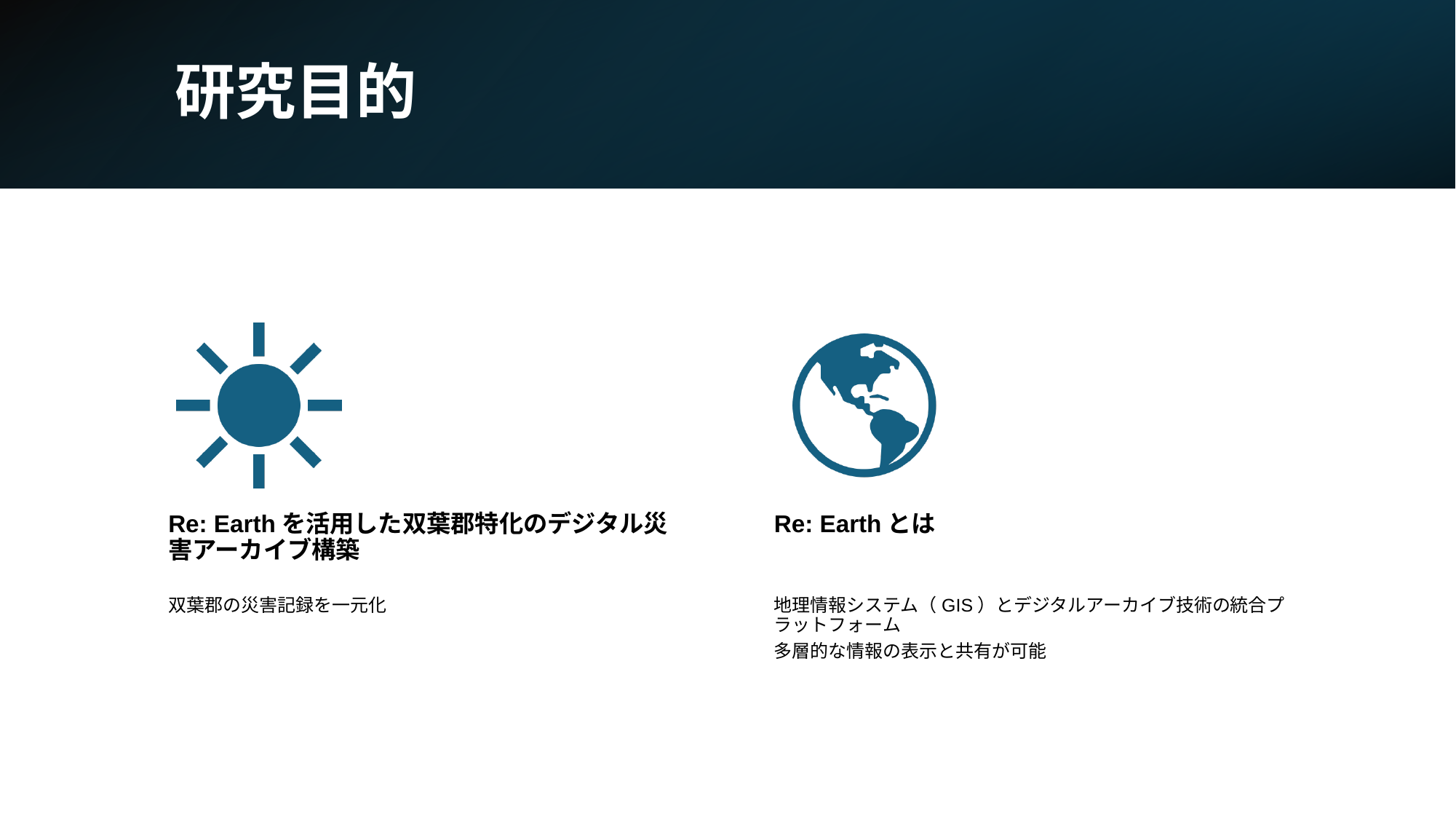

# 研究目的
Re: Earthを活用した双葉郡特化のデジタル災害アーカイブ構築
双葉郡の災害記録を一元化
Re: Earthとは
地理情報システム（GIS）とデジタルアーカイブ技術の統合プラットフォーム
多層的な情報の表示と共有が可能